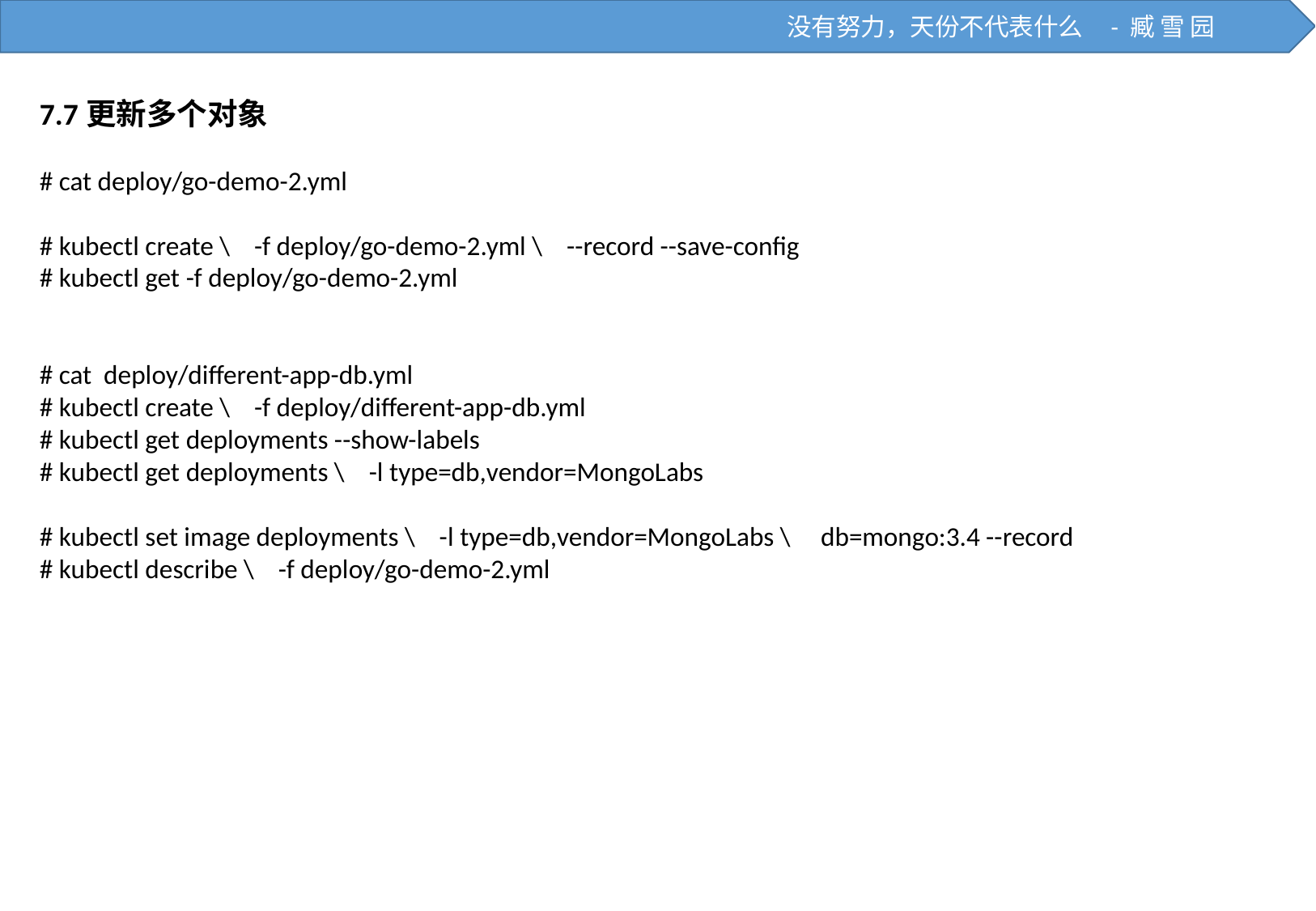

没有努力，天份不代表什么    - 臧 雪 园
7.7更新多个对象

# cat deploy/go-demo-2.yml

# kubectl create \    -f deploy/go-demo-2.yml \    --record --save-config
# kubectl get -f deploy/go-demo-2.yml

# cat  deploy/different-app-db.yml
# kubectl create \    -f deploy/different-app-db.yml
# kubectl get deployments --show-labels
# kubectl get deployments \    -l type=db,vendor=MongoLabs

# kubectl set image deployments \    -l type=db,vendor=MongoLabs \     db=mongo:3.4 --record
# kubectl describe \    -f deploy/go-demo-2.yml